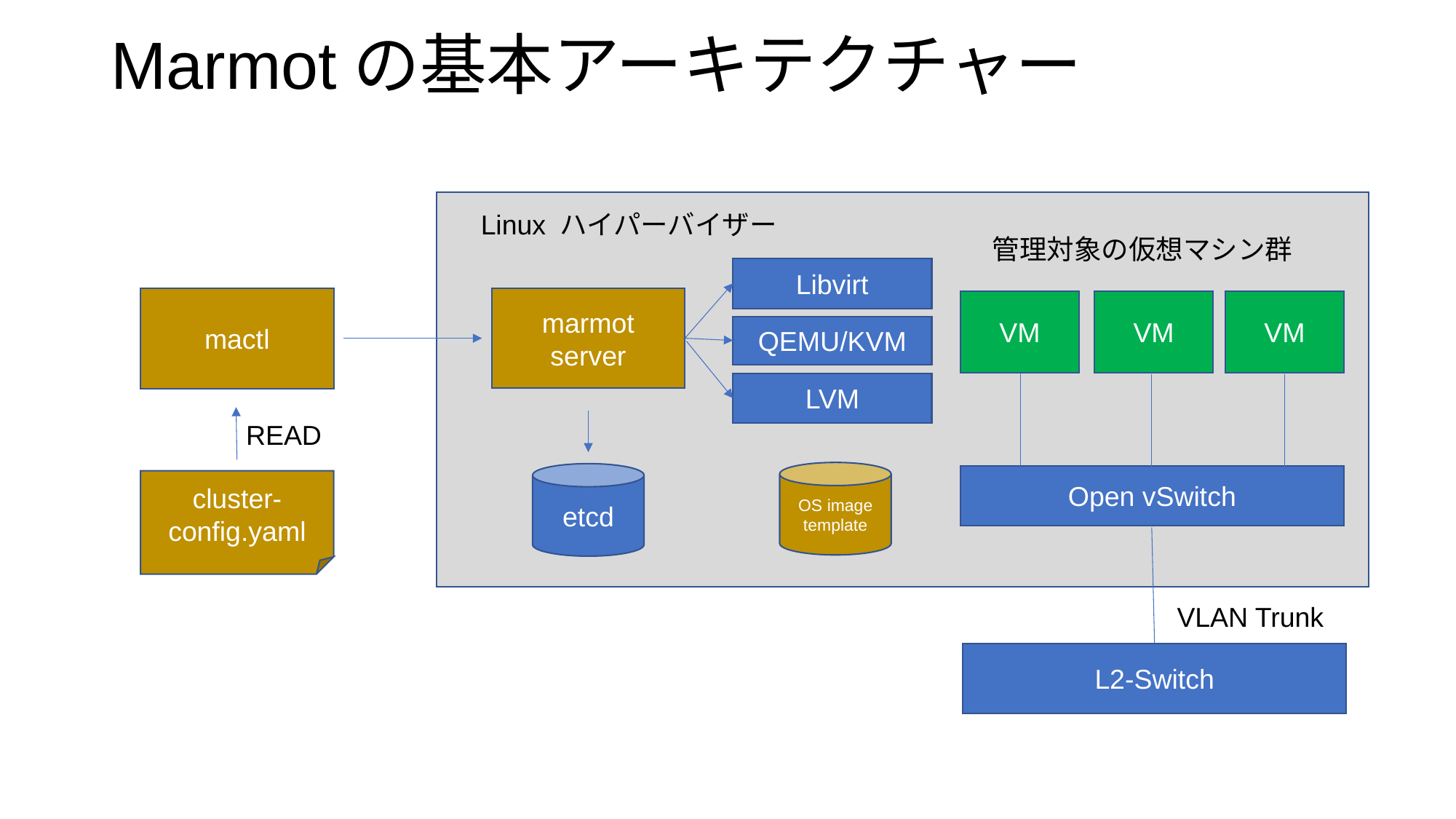

# Marmotの基本アーキテクチャー

Linux ハイパーバイザー
管理対象の仮想マシン群
Libvirt
marmot
server
mactl
VM
VM
VM
QEMU/KVM
LVM
READ
OS image
template
etcd
Open vSwitch
cluster-config.yaml
VLAN Trunk
L2-Switch